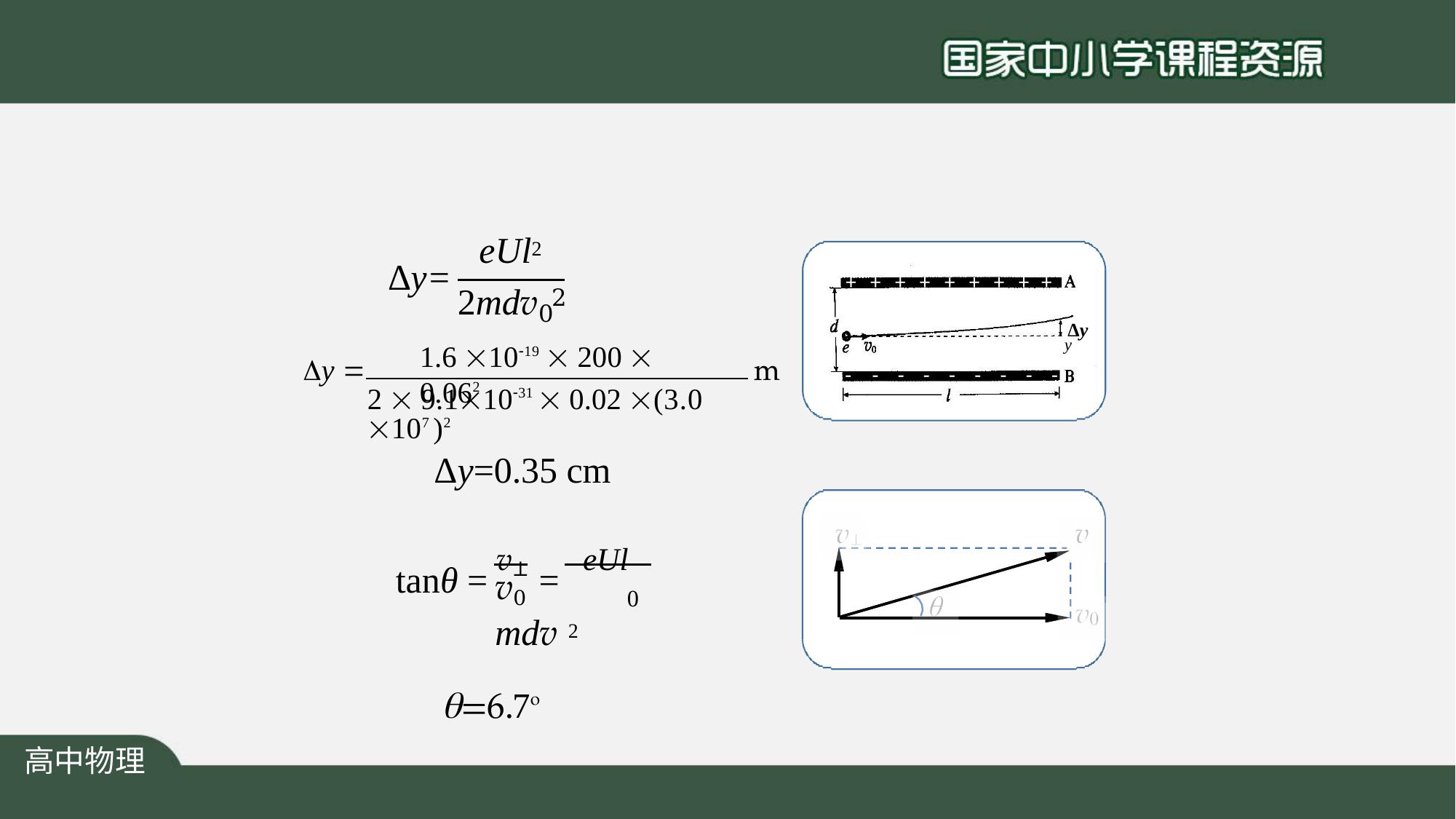

# eUl2

∆y=

+   +   +   +   +   +   +   +  +
2mdv

2
0
Δy
Δy
1.6 ×10−19 × 200 × 0.062
Δy =	m
2 × 9.1×10−31 × 0.02 ×(3.0 ×107 )2
-	-	-	-	-	-	-	-	-

Δy=0.35 cm

tanθ = v⊥ =	eUl

v0	mdv 2
θ=6.7o

0

高中物理